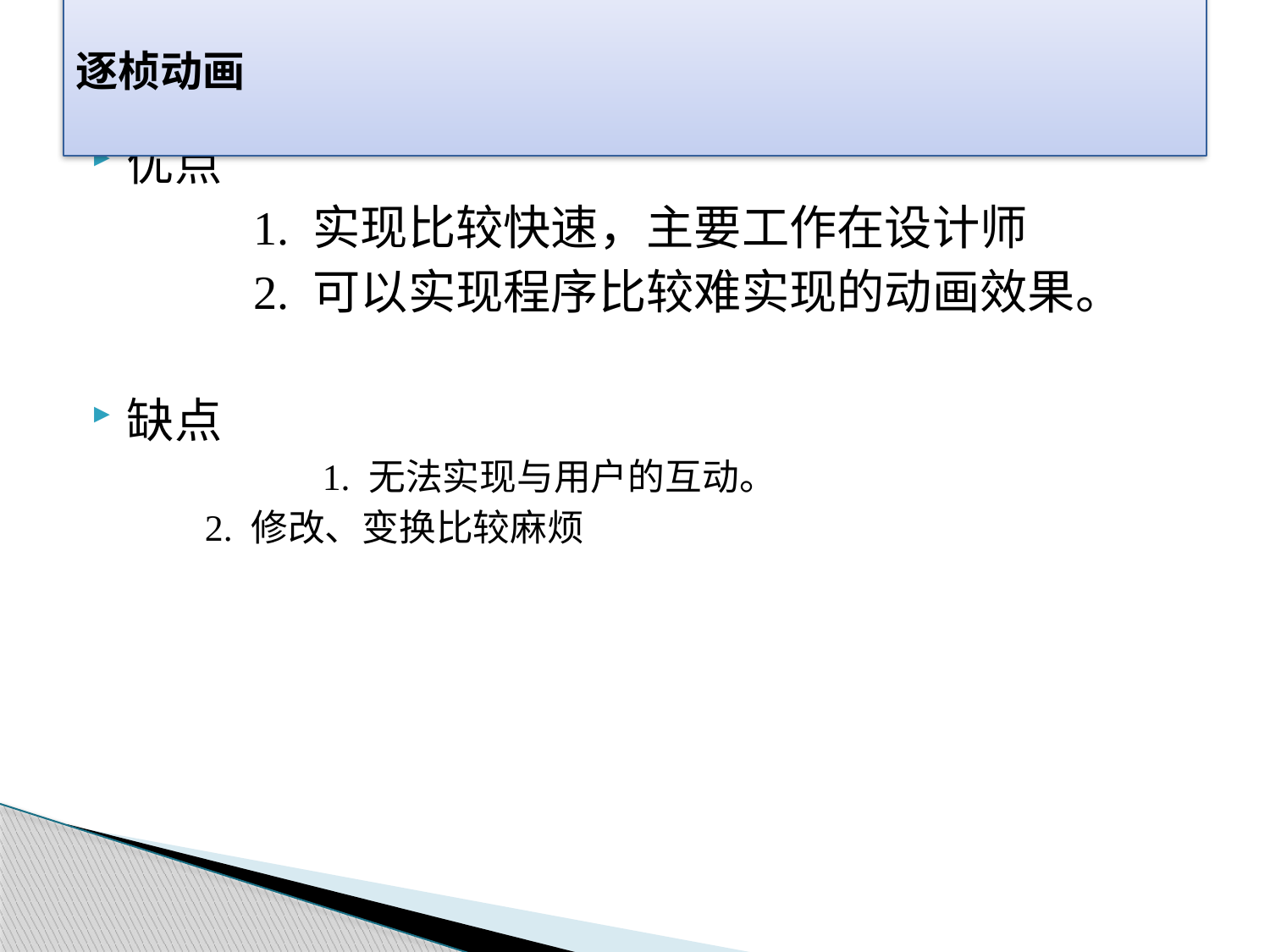

# 逐桢动画
优点
		1. 实现比较快速，主要工作在设计师
		2. 可以实现程序比较难实现的动画效果。

缺点
		1. 无法实现与用户的互动。
	 2. 修改、变换比较麻烦